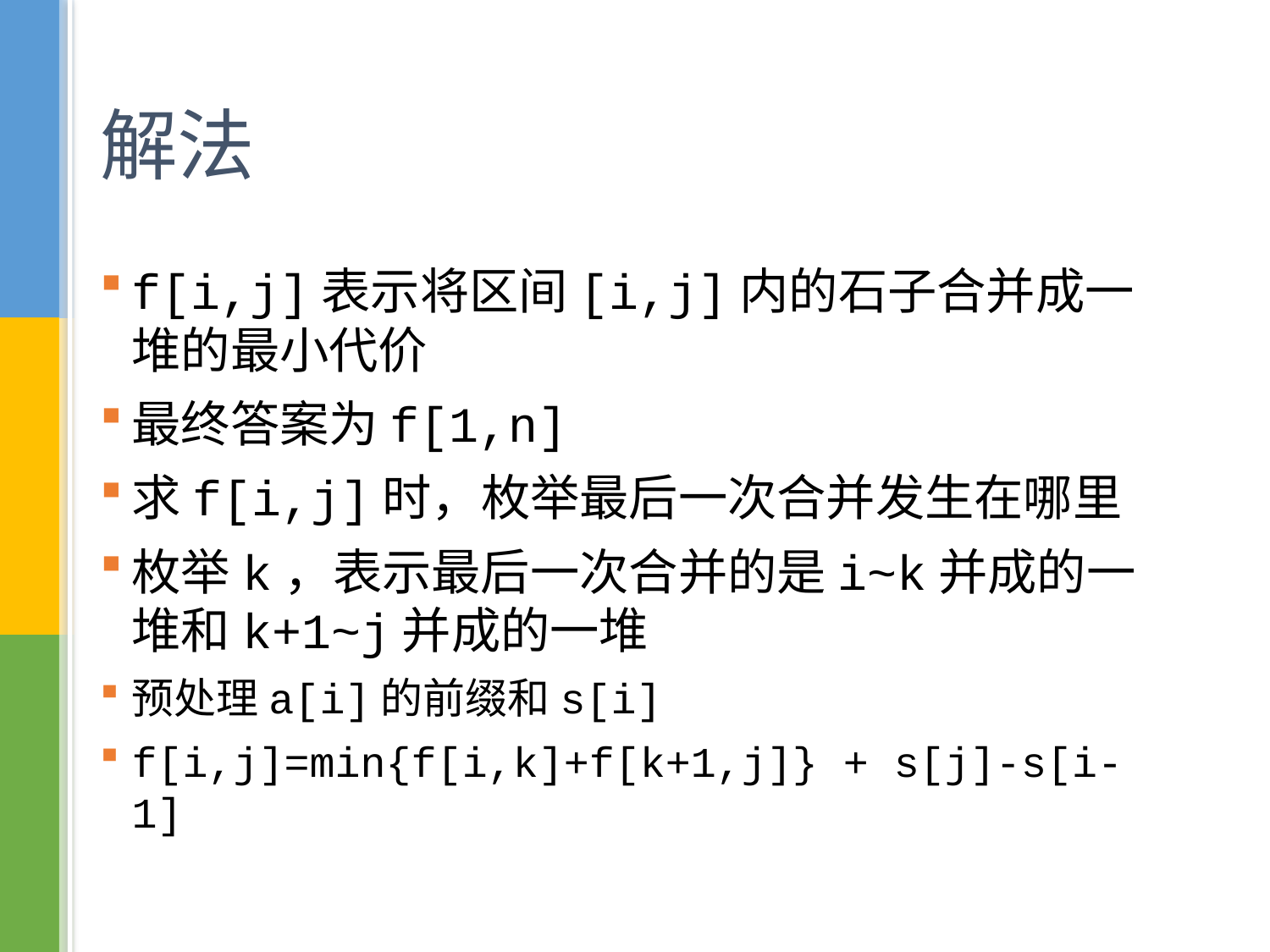

# 解法
f[i,j]表示将区间[i,j]内的石子合并成一堆的最小代价
最终答案为f[1,n]
求f[i,j]时，枚举最后一次合并发生在哪里
枚举k，表示最后一次合并的是i~k并成的一堆和k+1~j并成的一堆
预处理a[i]的前缀和s[i]
f[i,j]=min{f[i,k]+f[k+1,j]} + s[j]-s[i-1]